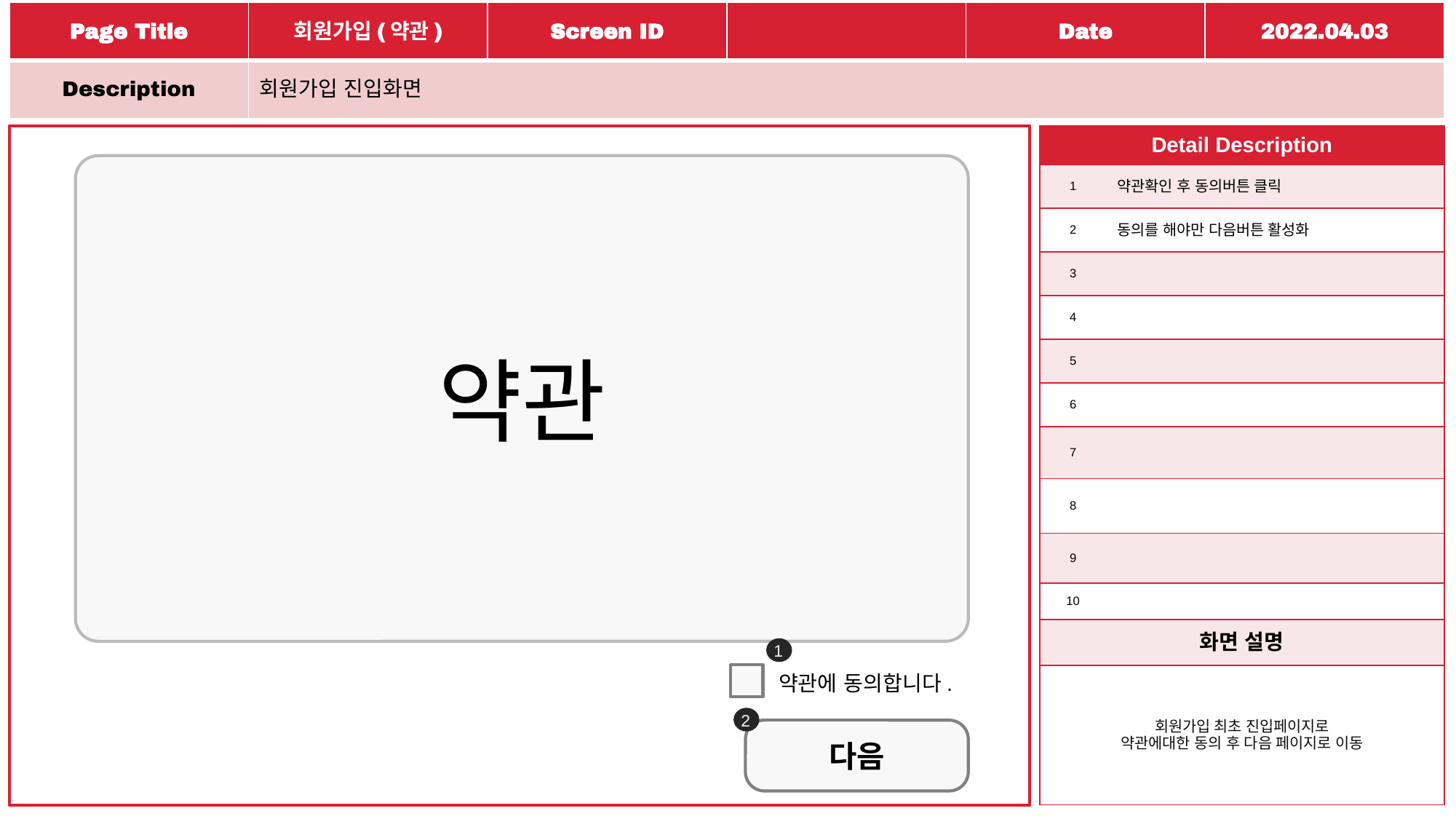

| Page Title | 회원가입(약관) | Screen ID |  | Date | 2022.04.03 |
| --- | --- | --- | --- | --- | --- |
| Description | 회원가입 진입화면 |  |  |  |  |

| Detail Description |  |
| --- | --- |
| 1 | 약관확인 후 동의버튼 클릭 |
| 2 | 동의를 해야만 다음버튼 활성화 |
| 3 |  |
| 4 |  |
| 5 |  |
| 6 |  |
| 7 |  |
| 8 |  |
| 9 |  |
| 10 |  |
| 화면 설명 |  |
| 회원가입 최초 진입페이지로 약관에대한 동의 후 다음 페이지로 이동 |  |
약관
1

약관에 동의합니다.
2

다음